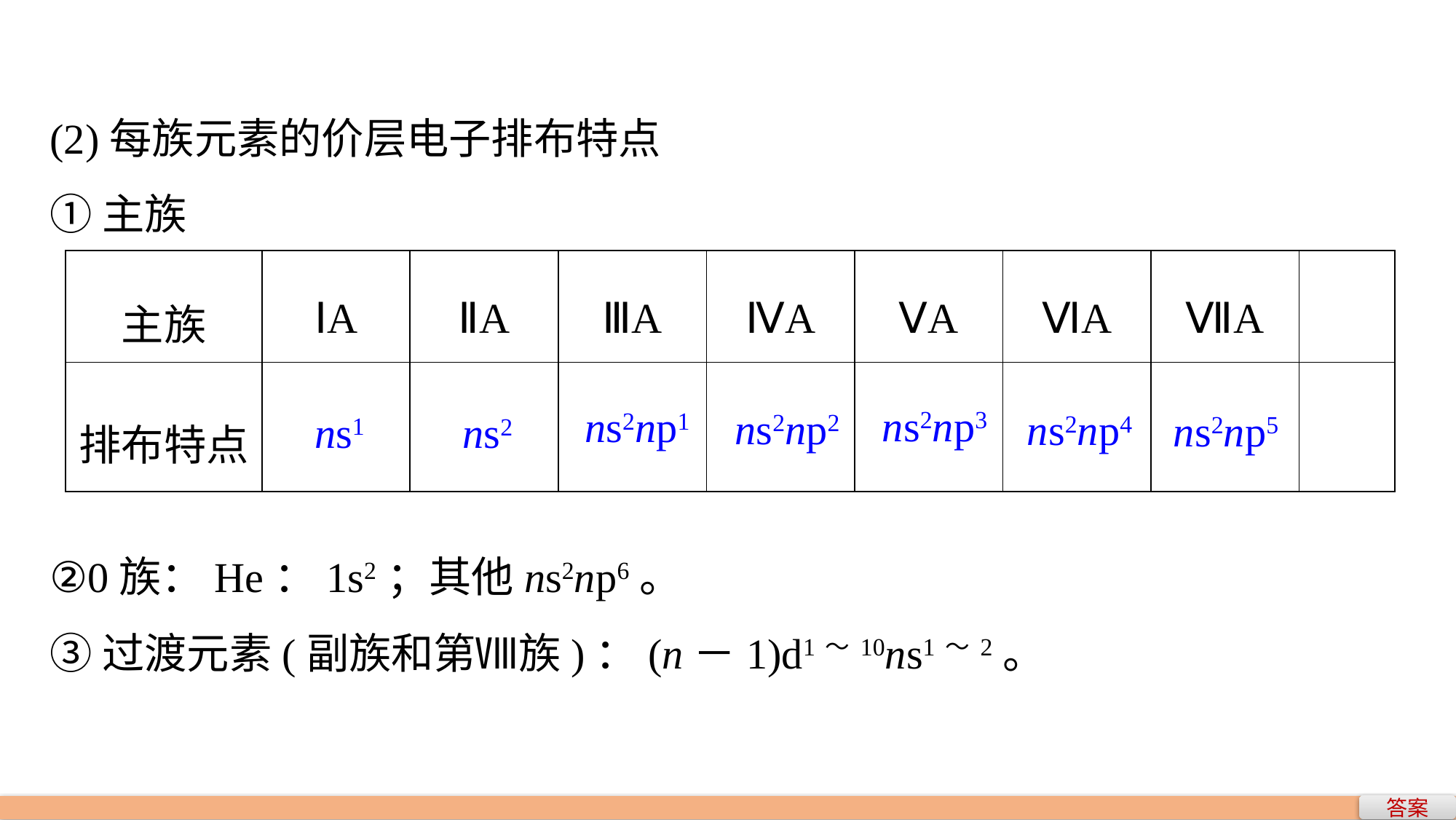

(2)每族元素的价层电子排布特点
①主族
| 主族 | ⅠA | ⅡA | ⅢA | ⅣA | ⅤA | ⅥA | ⅦA |  |
| --- | --- | --- | --- | --- | --- | --- | --- | --- |
| 排布特点 |  |  |  |  |  |  |  |  |
ns2np3
ns2np1
ns2np2
ns2np4
ns2np5
ns1
ns2
②0族：He：1s2；其他ns2np6。
③过渡元素(副族和第Ⅷ族)：(n－1)d1～10ns1～2。
答案